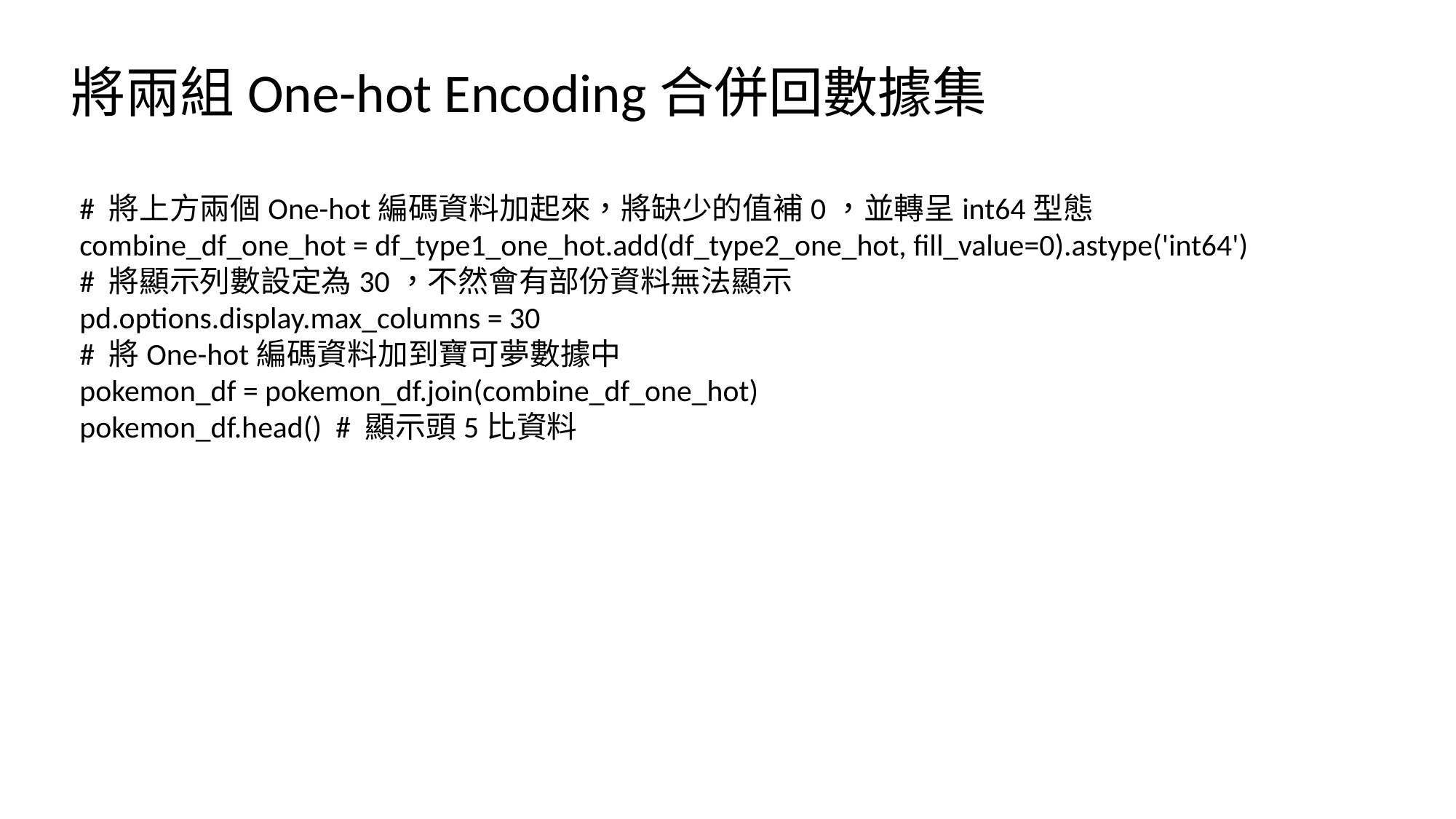

將兩組One-hot Encoding合併回數據集
# 將上方兩個One-hot編碼資料加起來，將缺少的值補0，並轉呈int64型態
combine_df_one_hot = df_type1_one_hot.add(df_type2_one_hot, fill_value=0).astype('int64')
# 將顯示列數設定為30，不然會有部份資料無法顯示
pd.options.display.max_columns = 30
# 將One-hot編碼資料加到寶可夢數據中
pokemon_df = pokemon_df.join(combine_df_one_hot)
pokemon_df.head()  # 顯示頭5比資料